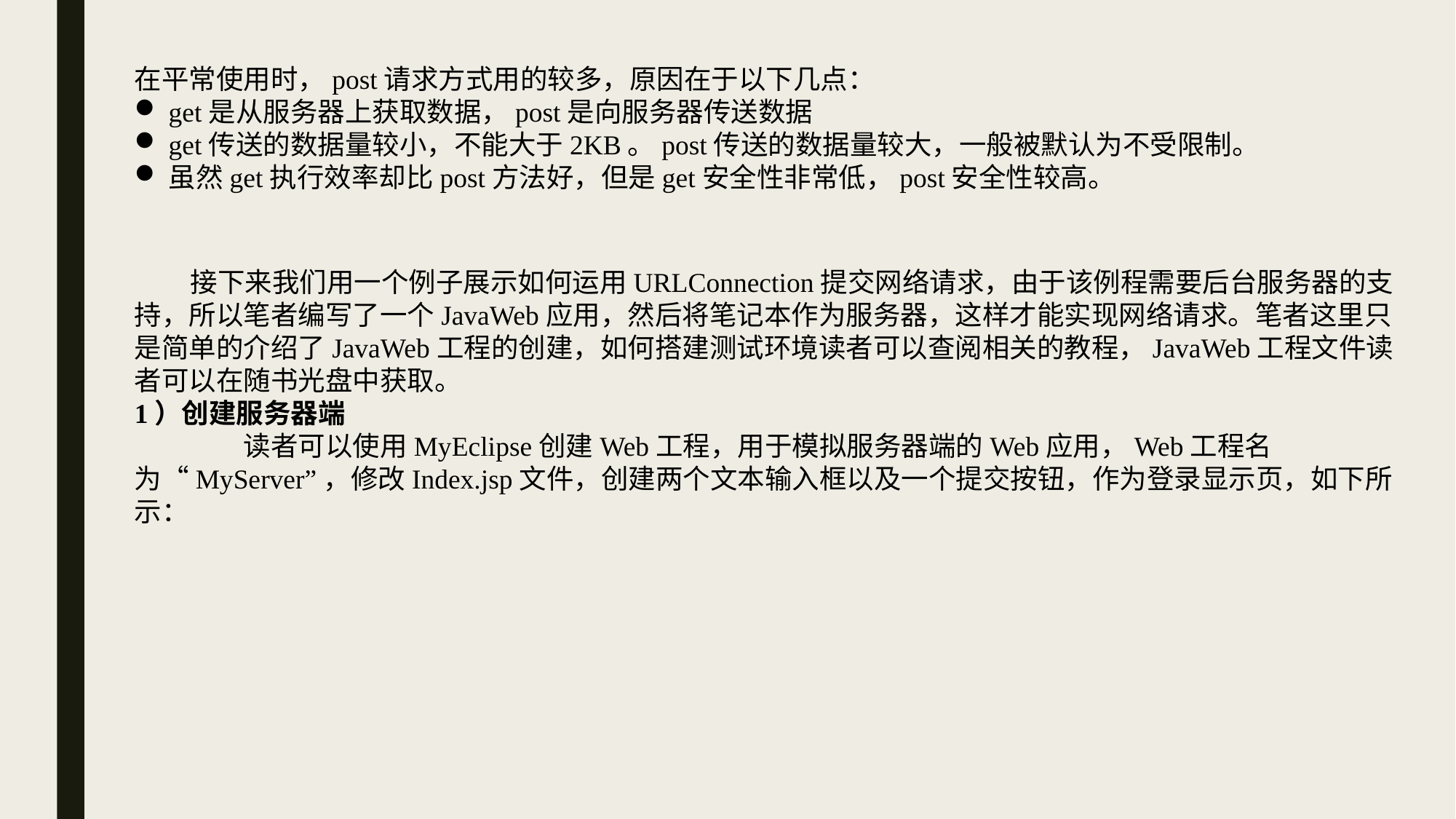

在平常使用时，post请求方式用的较多，原因在于以下几点：
get是从服务器上获取数据，post是向服务器传送数据
get传送的数据量较小，不能大于2KB。post传送的数据量较大，一般被默认为不受限制。
虽然get执行效率却比post方法好，但是get安全性非常低，post安全性较高。
        接下来我们用一个例子展示如何运用URLConnection提交网络请求，由于该例程需要后台服务器的支持，所以笔者编写了一个JavaWeb应用，然后将笔记本作为服务器，这样才能实现网络请求。笔者这里只是简单的介绍了JavaWeb工程的创建，如何搭建测试环境读者可以查阅相关的教程，JavaWeb工程文件读者可以在随书光盘中获取。
1）创建服务器端
	读者可以使用MyEclipse创建Web工程，用于模拟服务器端的Web应用，Web工程名为“MyServer”，修改Index.jsp文件，创建两个文本输入框以及一个提交按钮，作为登录显示页，如下所示：